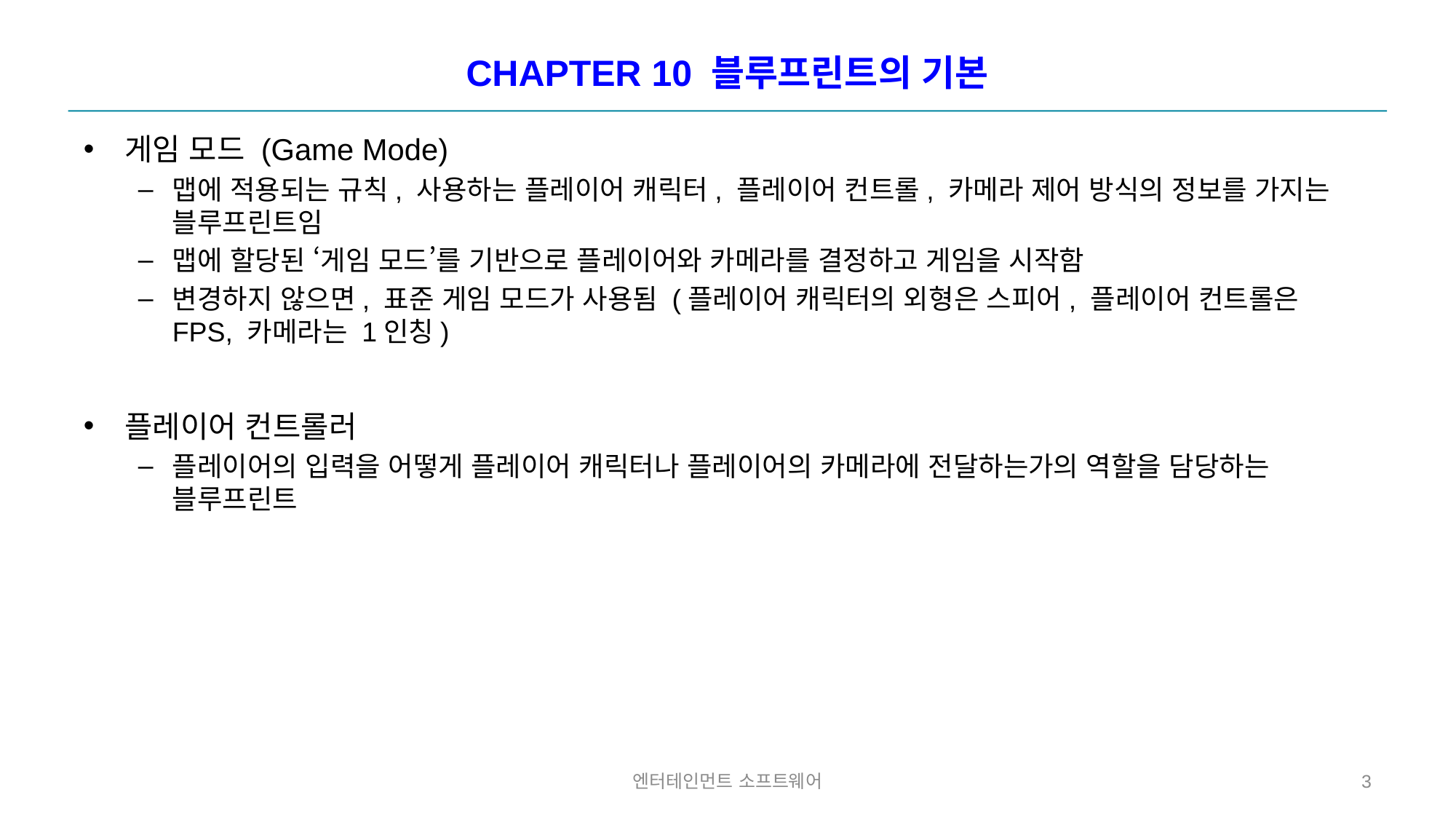

# CHAPTER 10 블루프린트의 기본
게임 모드 (Game Mode)
맵에 적용되는 규칙, 사용하는 플레이어 캐릭터, 플레이어 컨트롤, 카메라 제어 방식의 정보를 가지는 블루프린트임
맵에 할당된 ‘게임 모드’를 기반으로 플레이어와 카메라를 결정하고 게임을 시작함
변경하지 않으면, 표준 게임 모드가 사용됨 (플레이어 캐릭터의 외형은 스피어, 플레이어 컨트롤은 FPS, 카메라는 1인칭)

플레이어 컨트롤러
플레이어의 입력을 어떻게 플레이어 캐릭터나 플레이어의 카메라에 전달하는가의 역할을 담당하는 블루프린트

엔터테인먼트 소프트웨어
3